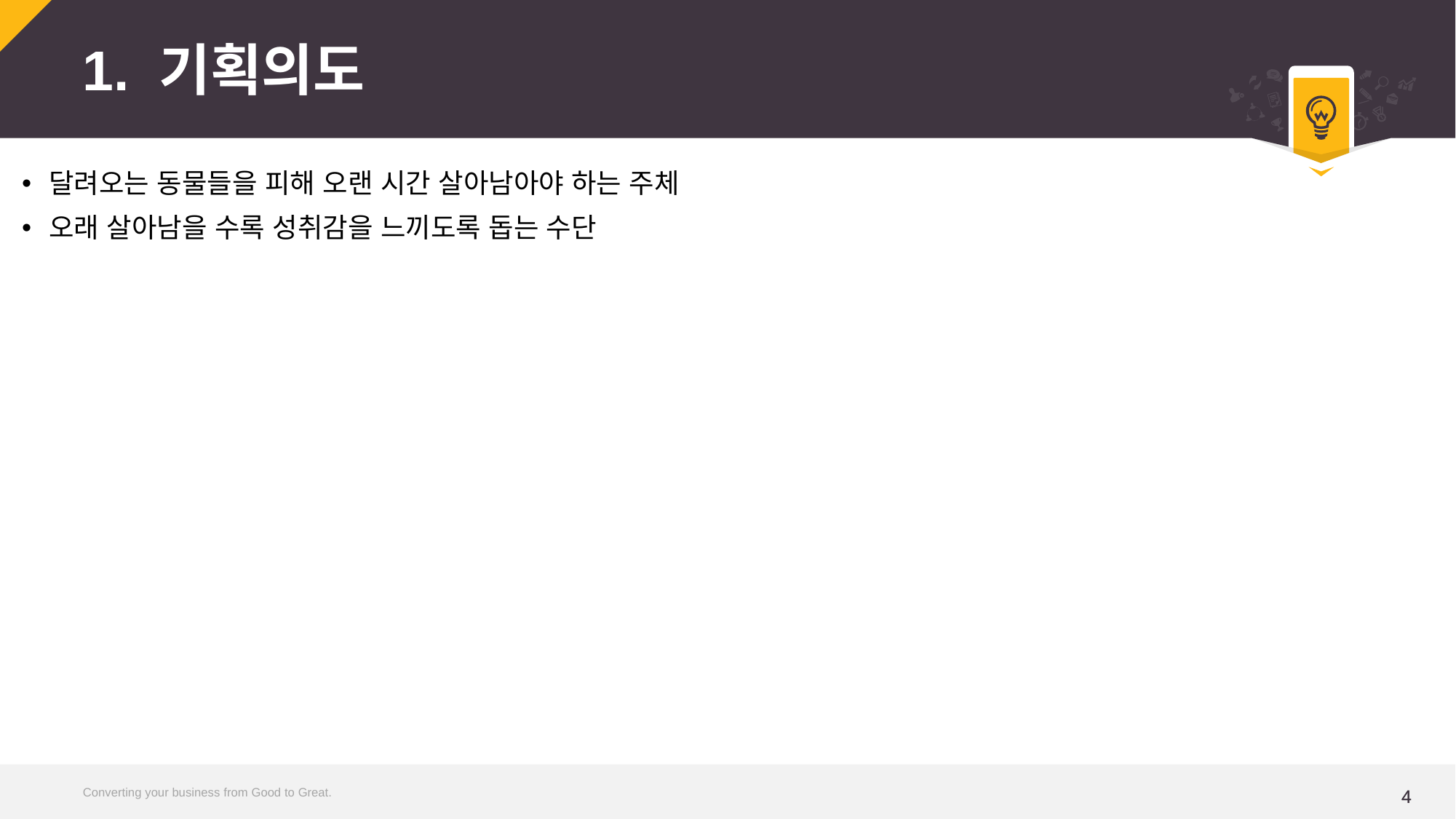

# 1. 기획의도

달려오는 동물들을 피해 오랜 시간 살아남아야 하는 주체
오래 살아남을 수록 성취감을 느끼도록 돕는 수단

Converting your business from Good to Great.